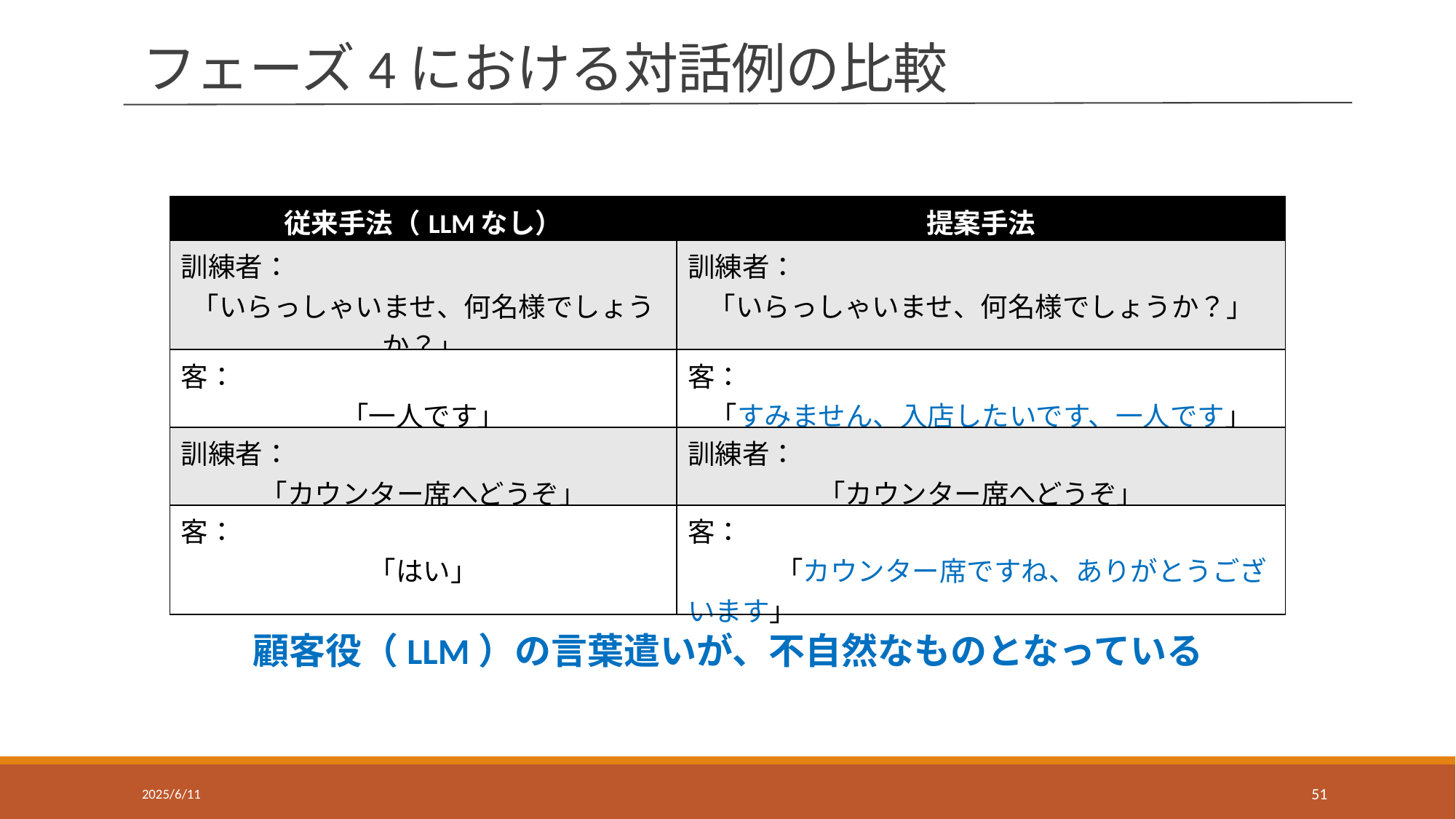

# フェーズ4における対話例の比較

| 従来手法（LLMなし） | 提案手法 |
| --- | --- |
| 訓練者： 「いらっしゃいませ、何名様でしょうか？」 | 訓練者： 「いらっしゃいませ、何名様でしょうか？」 |
| 客： 「一人です」 | 客： 「すみません、入店したいです、一人です」 |
| 訓練者： 「カウンター席へどうぞ」 | 訓練者： 「カウンター席へどうぞ」 |
| 客： 「はい」 | 客： 　　　 「カウンター席ですね、ありがとうございます」 |
顧客役（LLM）の言葉遣いが、不自然なものとなっている
2025/6/11
51